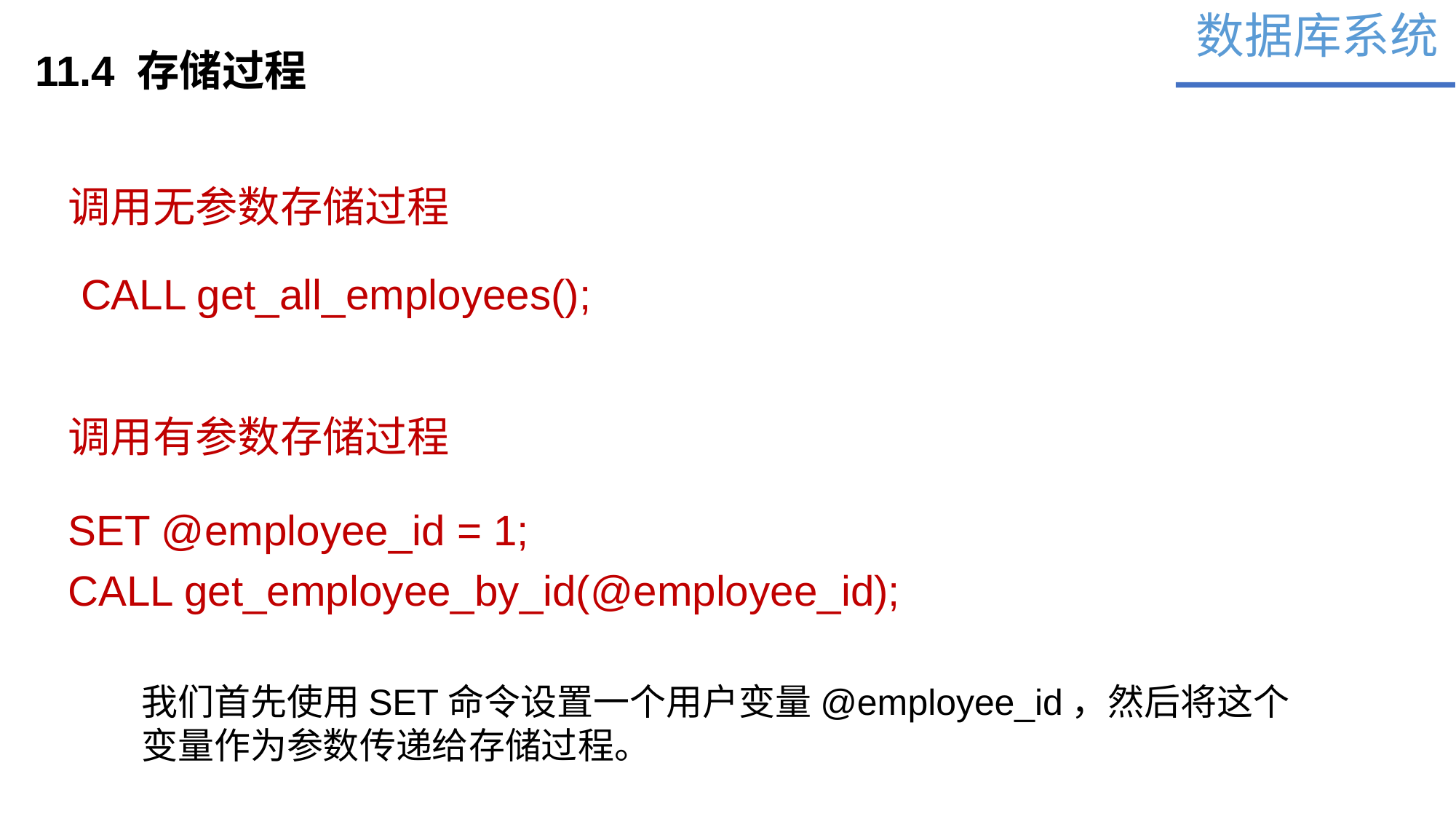

数据库系统
11.4 存储过程

调用无参数存储过程
CALL get_all_employees();
调用有参数存储过程
SET @employee_id = 1;
CALL get_employee_by_id(@employee_id);
我们首先使用SET命令设置一个用户变量@employee_id，然后将这个变量作为参数传递给存储过程。